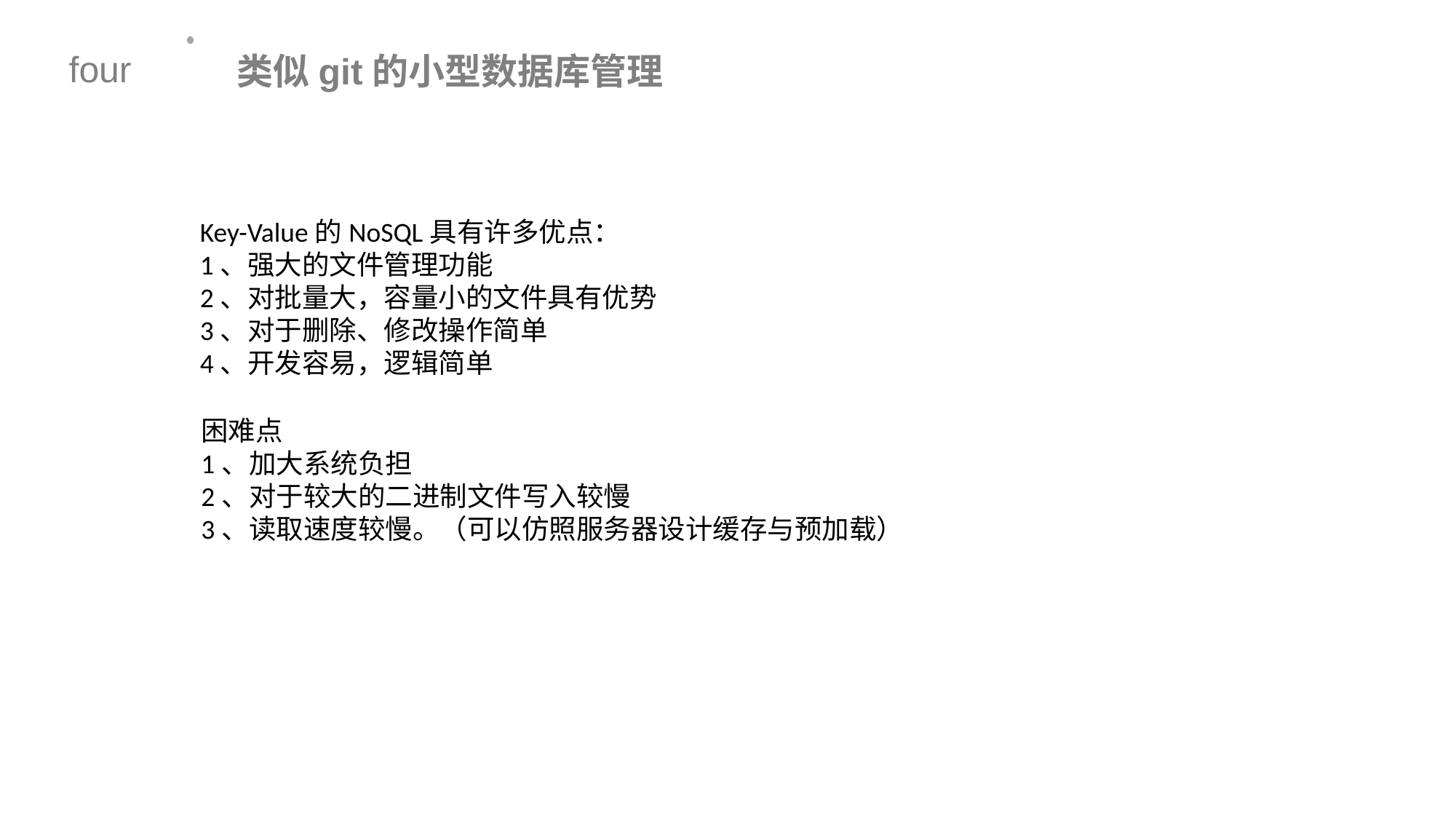

类似git的小型数据库管理

four
Key-Value的NoSQL具有许多优点：
1、强大的文件管理功能
2、对批量大，容量小的文件具有优势
3、对于删除、修改操作简单
4、开发容易，逻辑简单
困难点
1、加大系统负担
2、对于较大的二进制文件写入较慢
3、读取速度较慢。（可以仿照服务器设计缓存与预加载）